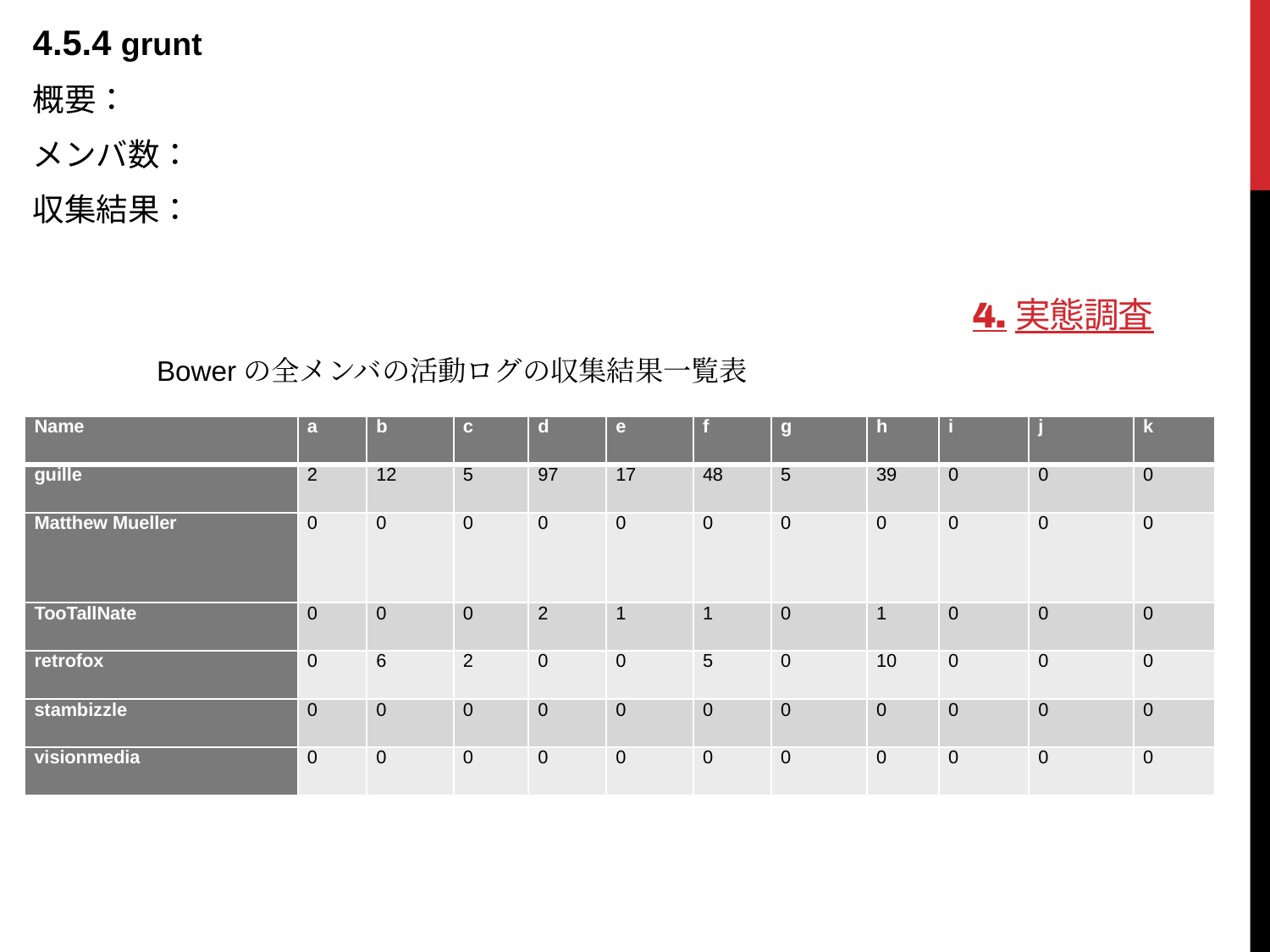

4.5.4 grunt
概要：
メンバ数：
収集結果：

4.実態調査
 Bowerの全メンバの活動ログの収集結果一覧表
| Name | a | b | c | d | e | f | g | h | i | j | k |
| --- | --- | --- | --- | --- | --- | --- | --- | --- | --- | --- | --- |
| guille | 2 | 12 | 5 | 97 | 17 | 48 | 5 | 39 | 0 | 0 | 0 |
| Matthew Mueller | 0 | 0 | 0 | 0 | 0 | 0 | 0 | 0 | 0 | 0 | 0 |
| TooTallNate | 0 | 0 | 0 | 2 | 1 | 1 | 0 | 1 | 0 | 0 | 0 |
| retrofox | 0 | 6 | 2 | 0 | 0 | 5 | 0 | 10 | 0 | 0 | 0 |
| stambizzle | 0 | 0 | 0 | 0 | 0 | 0 | 0 | 0 | 0 | 0 | 0 |
| visionmedia | 0 | 0 | 0 | 0 | 0 | 0 | 0 | 0 | 0 | 0 | 0 |